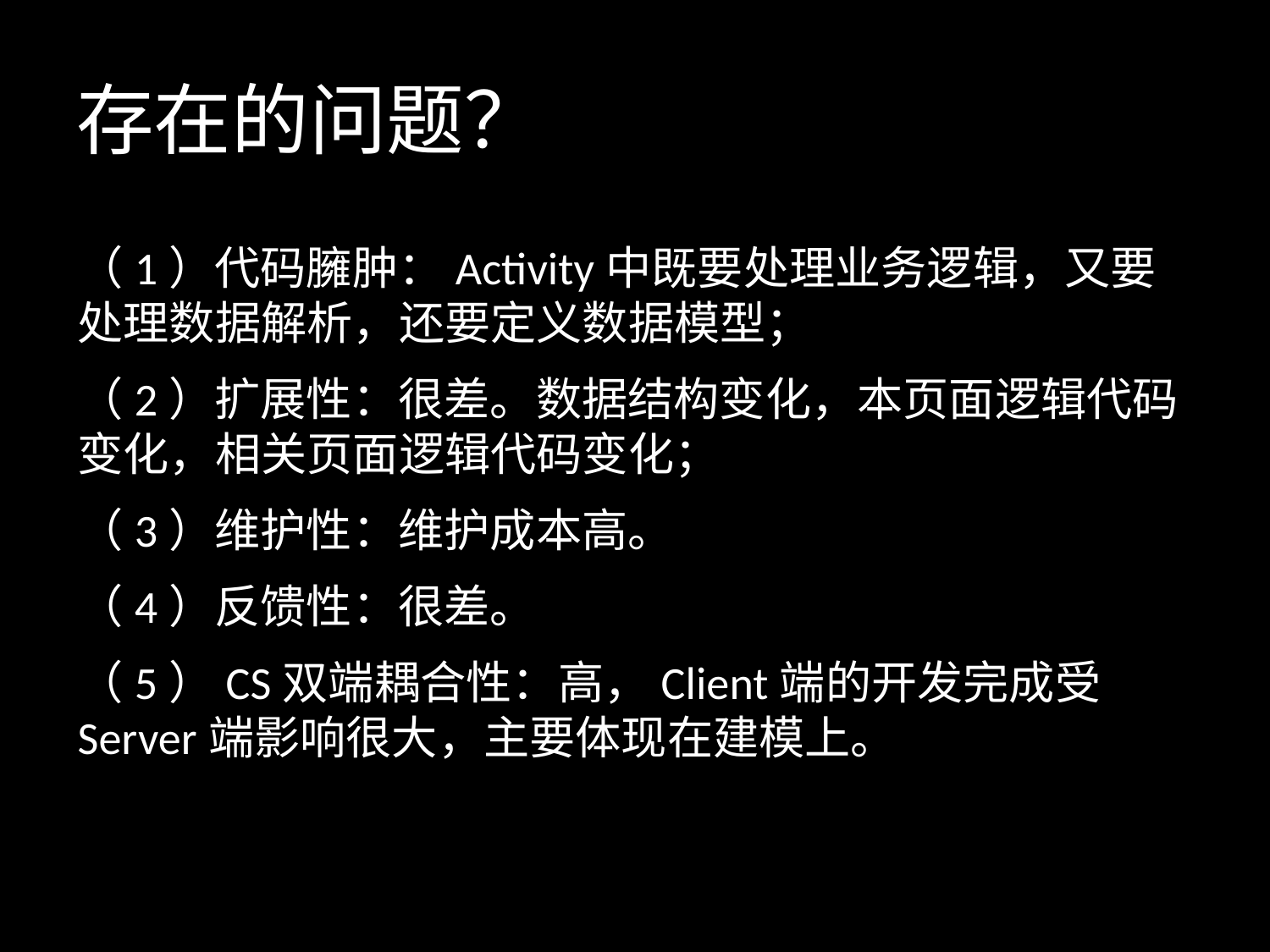

# 存在的问题？
（1）代码臃肿：Activity中既要处理业务逻辑，又要处理数据解析，还要定义数据模型；
（2）扩展性：很差。数据结构变化，本页面逻辑代码变化，相关页面逻辑代码变化；
（3）维护性：维护成本高。
（4）反馈性：很差。
（5）CS双端耦合性：高，Client端的开发完成受Server端影响很大，主要体现在建模上。